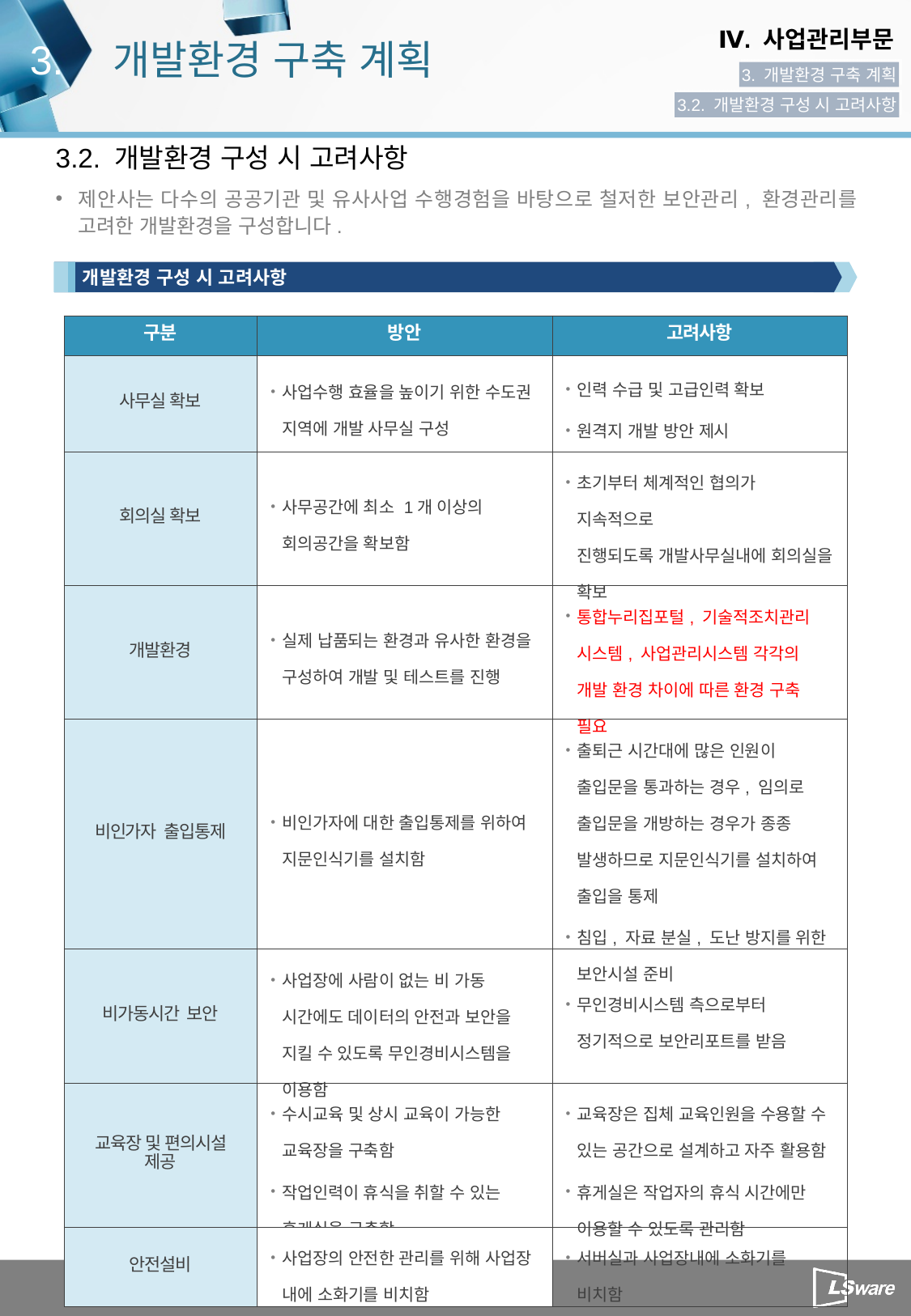

3.
개발환경 구축 계획
3. 개발환경 구축 계획
3.2. 개발환경 구성 시 고려사항
3.2. 개발환경 구성 시 고려사항
제안사는 다수의 공공기관 및 유사사업 수행경험을 바탕으로 철저한 보안관리, 환경관리를 고려한 개발환경을 구성합니다.

개발환경 구성 시 고려사항
| 구분 | 방안 | 고려사항 |
| --- | --- | --- |
| 사무실 확보 | 사업수행 효율을 높이기 위한 수도권 지역에 개발 사무실 구성 | 인력 수급 및 고급인력 확보 원격지 개발 방안 제시 |
| 회의실 확보 | 사무공간에 최소 1개 이상의 회의공간을 확보함 | 초기부터 체계적인 협의가 지속적으로 진행되도록 개발사무실내에 회의실을 확보 |
| 개발환경 | 실제 납품되는 환경과 유사한 환경을 구성하여 개발 및 테스트를 진행 | 통합누리집포털, 기술적조치관리 시스템, 사업관리시스템 각각의 개발 환경 차이에 따른 환경 구축 필요 |
| 비인가자 출입통제 | 비인가자에 대한 출입통제를 위하여 지문인식기를 설치함 | 출퇴근 시간대에 많은 인원이 출입문을 통과하는 경우, 임의로 출입문을 개방하는 경우가 종종 발생하므로 지문인식기를 설치하여 출입을 통제 침입, 자료 분실, 도난 방지를 위한 보안시설 준비 |
| 비가동시간 보안 | 사업장에 사람이 없는 비 가동 시간에도 데이터의 안전과 보안을 지킬 수 있도록 무인경비시스템을 이용함 | 무인경비시스템 측으로부터 정기적으로 보안리포트를 받음 |
| 교육장 및 편의시설 제공 | 수시교육 및 상시 교육이 가능한 교육장을 구축함 작업인력이 휴식을 취할 수 있는 휴게실을 구축함 | 교육장은 집체 교육인원을 수용할 수 있는 공간으로 설계하고 자주 활용함 휴게실은 작업자의 휴식 시간에만 이용할 수 있도록 관리함 |
| 안전설비 | 사업장의 안전한 관리를 위해 사업장 내에 소화기를 비치함 | 서버실과 사업장내에 소화기를 비치함 |